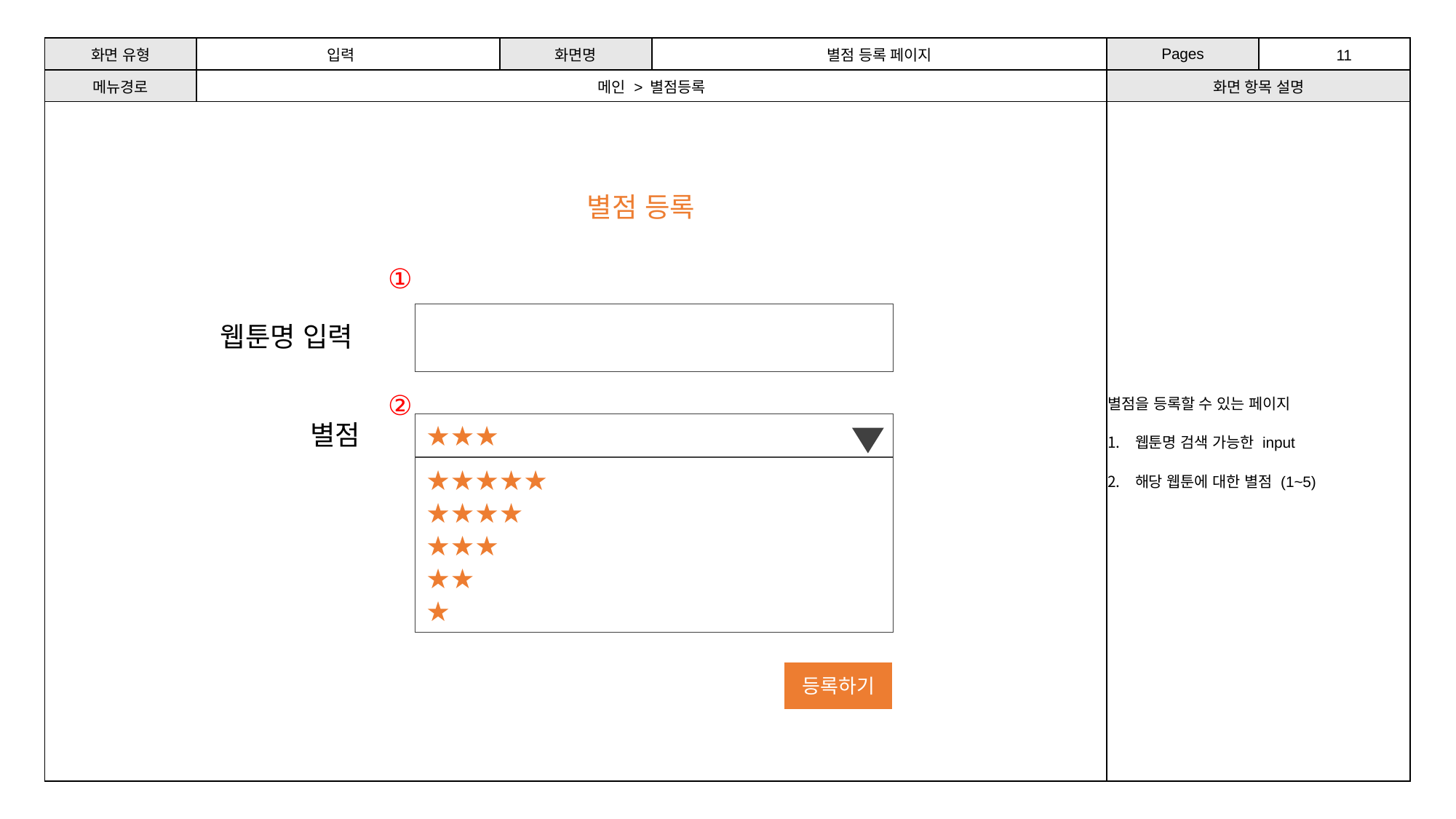

| 화면 유형 | 입력 | 화면명 | 별점 등록 페이지 | Pages | 11 |
| --- | --- | --- | --- | --- | --- |
| 메뉴경로 | 메인 > 별점등록 |  |  | 화면 항목 설명 |  |
|  |  |  |  | 별점을 등록할 수 있는 페이지 웹툰명 검색 가능한 input 해당 웹툰에 대한 별점 (1~5) |  |
별점 등록
①

웹툰명 입력
②
별점
★★★

★★★★★
★★★★
★★★
★★
★
등록하기